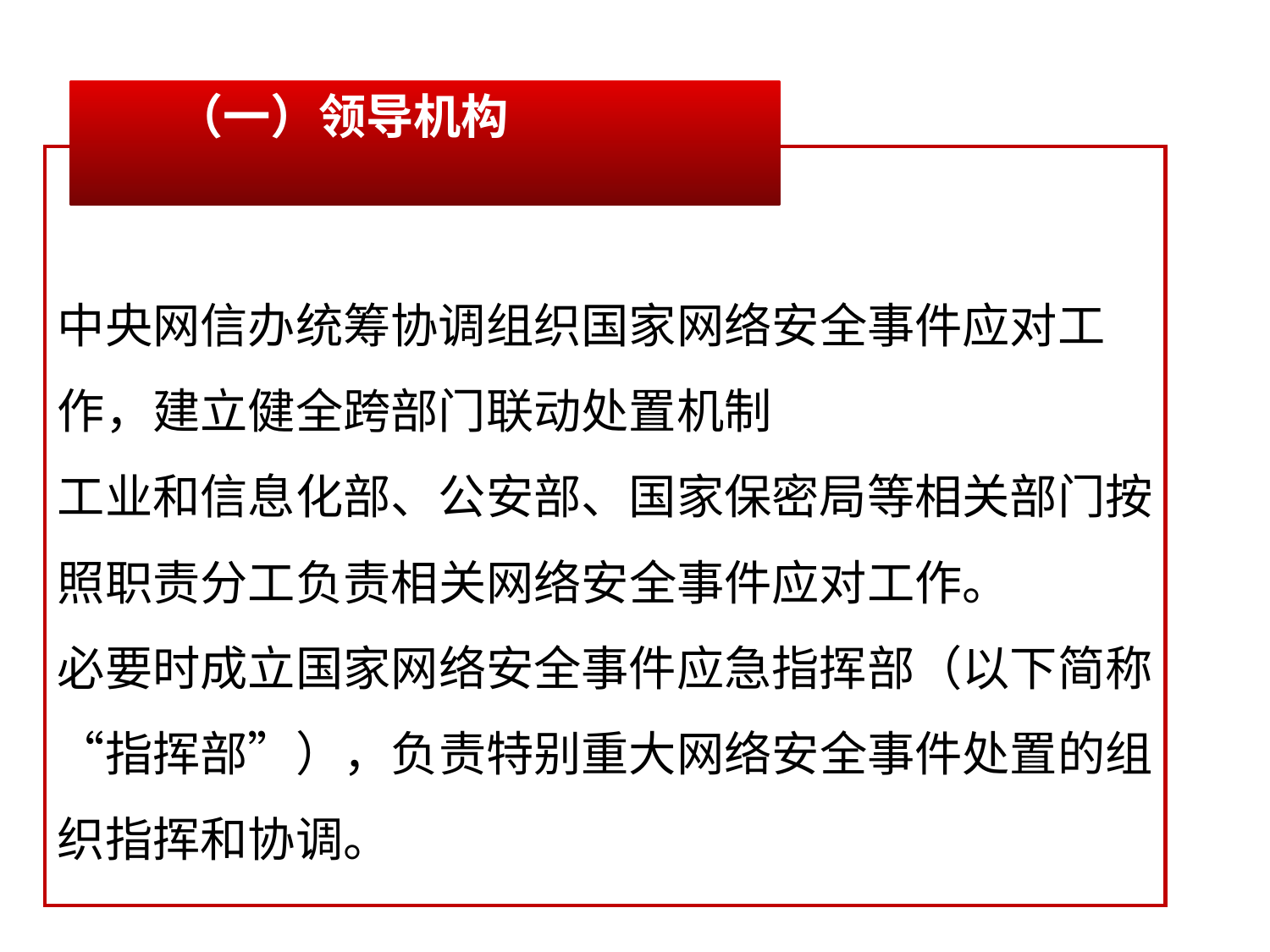

（一）领导机构

中央网信办统筹协调组织国家网络安全事件应对工作，建立健全跨部门联动处置机制
工业和信息化部、公安部、国家保密局等相关部门按照职责分工负责相关网络安全事件应对工作。
必要时成立国家网络安全事件应急指挥部（以下简称“指挥部”），负责特别重大网络安全事件处置的组织指挥和协调。